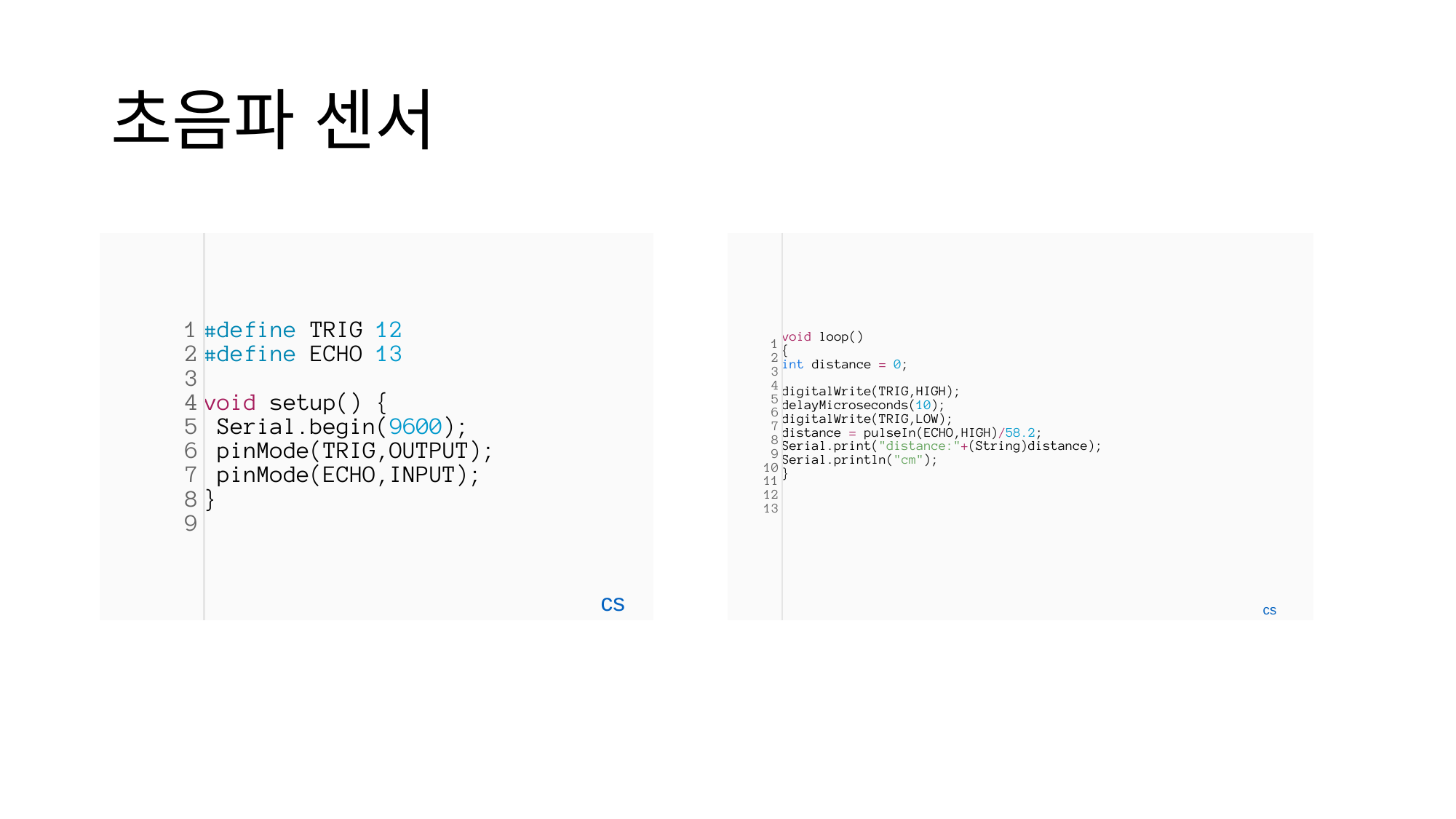

# 초음파 센서
| 1 2 3 4 5 6 7 8 9 | #define TRIG 12 #define ECHO 13   void setup() {   Serial.begin(9600);    pinMode(TRIG,OUTPUT);   pinMode(ECHO,INPUT); } | cs |
| --- | --- | --- |
| 1 2 3 4 5 6 7 8 9 10 11 12 13 | void loop()  {   int distance = 0;     digitalWrite(TRIG,HIGH); delayMicroseconds(10);  digitalWrite(TRIG,LOW);  distance = pulseIn(ECHO,HIGH)/58.2;   Serial.print("distance:"+(String)distance);  Serial.println("cm"); } | cs |
| --- | --- | --- |